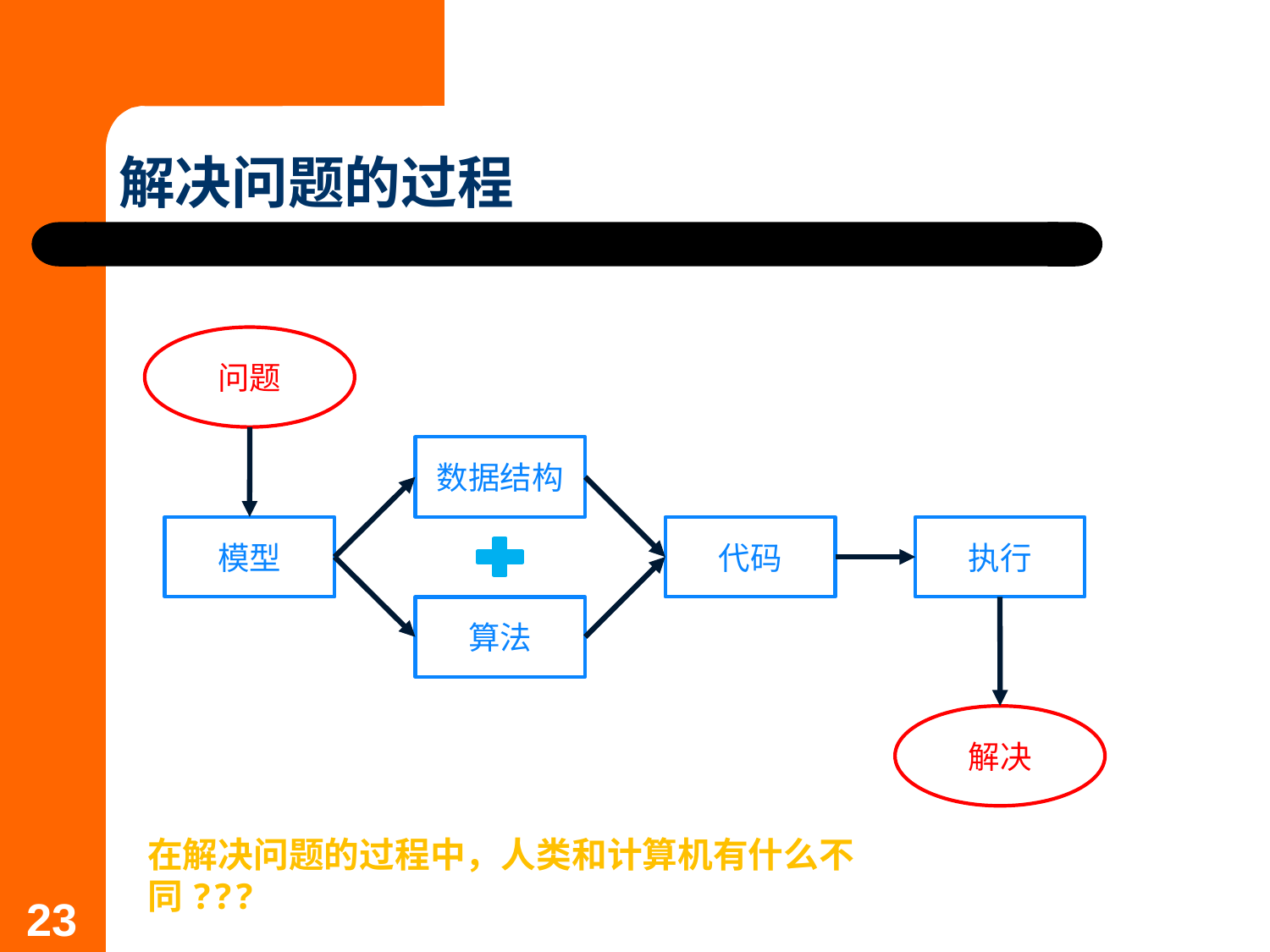

# 解决问题的过程
问题
数据结构
模型
代码
执行

算法
解决
在解决问题的过程中，人类和计算机有什么不同???
23